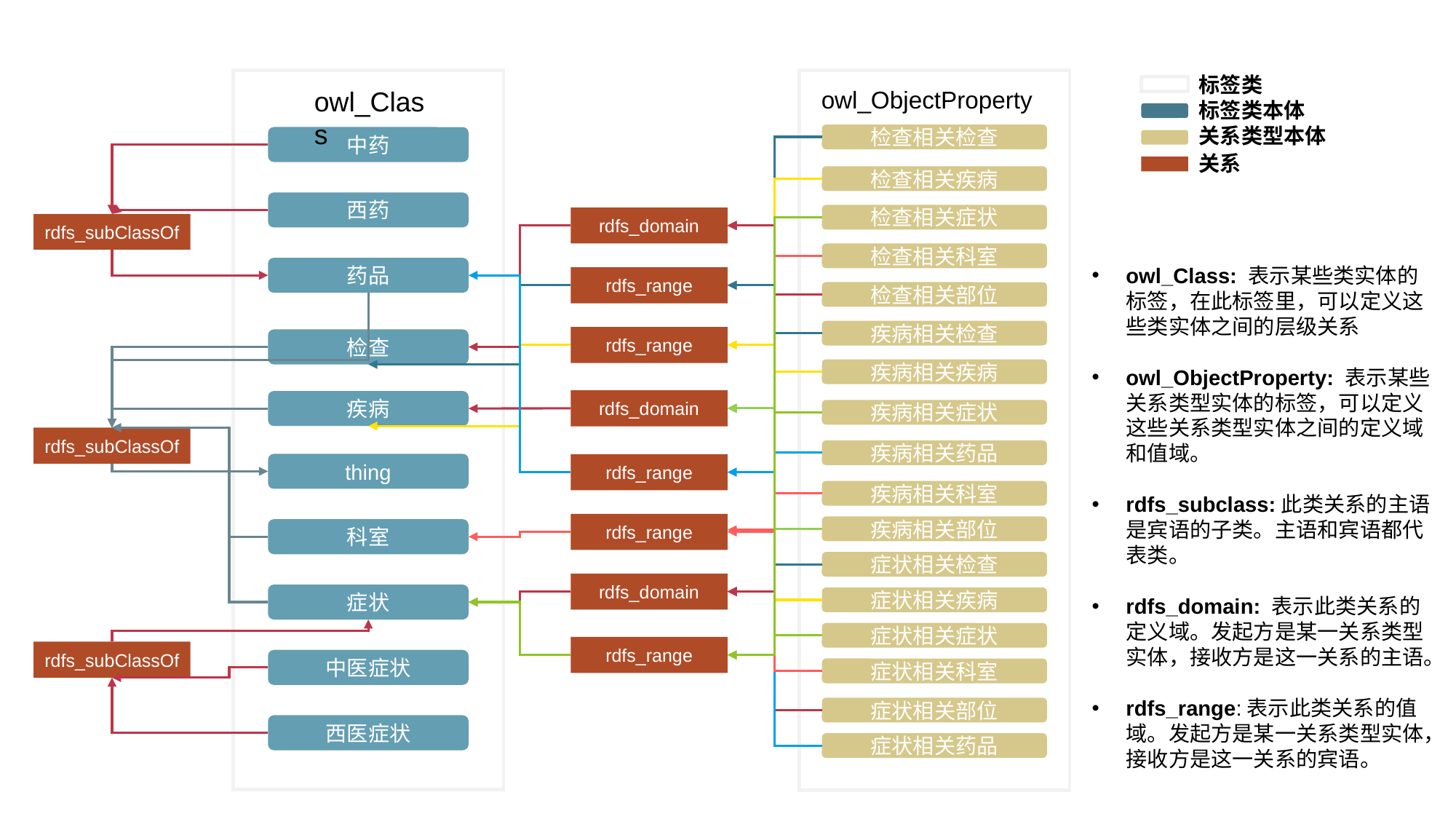

标签类

标签类本体

关系类型本体

关系

owl_Class
owl_ObjectProperty
检查相关检查
中药
检查相关疾病
西药
检查相关症状
rdfs_domain
rdfs_range
rdfs_range
rdfs_domain
rdfs_range
rdfs_range
rdfs_domain
rdfs_range
rdfs_subClassOf
检查相关科室
owl_Class: 表示某些类实体的标签，在此标签里，可以定义这些类实体之间的层级关系

owl_ObjectProperty: 表示某些关系类型实体的标签，可以定义这些关系类型实体之间的定义域和值域。

rdfs_subclass:此类关系的主语是宾语的子类。主语和宾语都代表类。

rdfs_domain: 表示此类关系的定义域。发起方是某一关系类型实体，接收方是这一关系的主语。

rdfs_range:表示此类关系的值域。发起方是某一关系类型实体，接收方是这一关系的宾语。

药品
检查相关部位
疾病相关检查
检查
疾病相关疾病
疾病
疾病相关症状
rdfs_subClassOf
疾病相关药品
thing
疾病相关科室
疾病相关部位
科室
症状相关检查
症状
症状相关疾病
症状相关症状
rdfs_subClassOf
中医症状
症状相关科室
症状相关部位
西医症状
症状相关药品